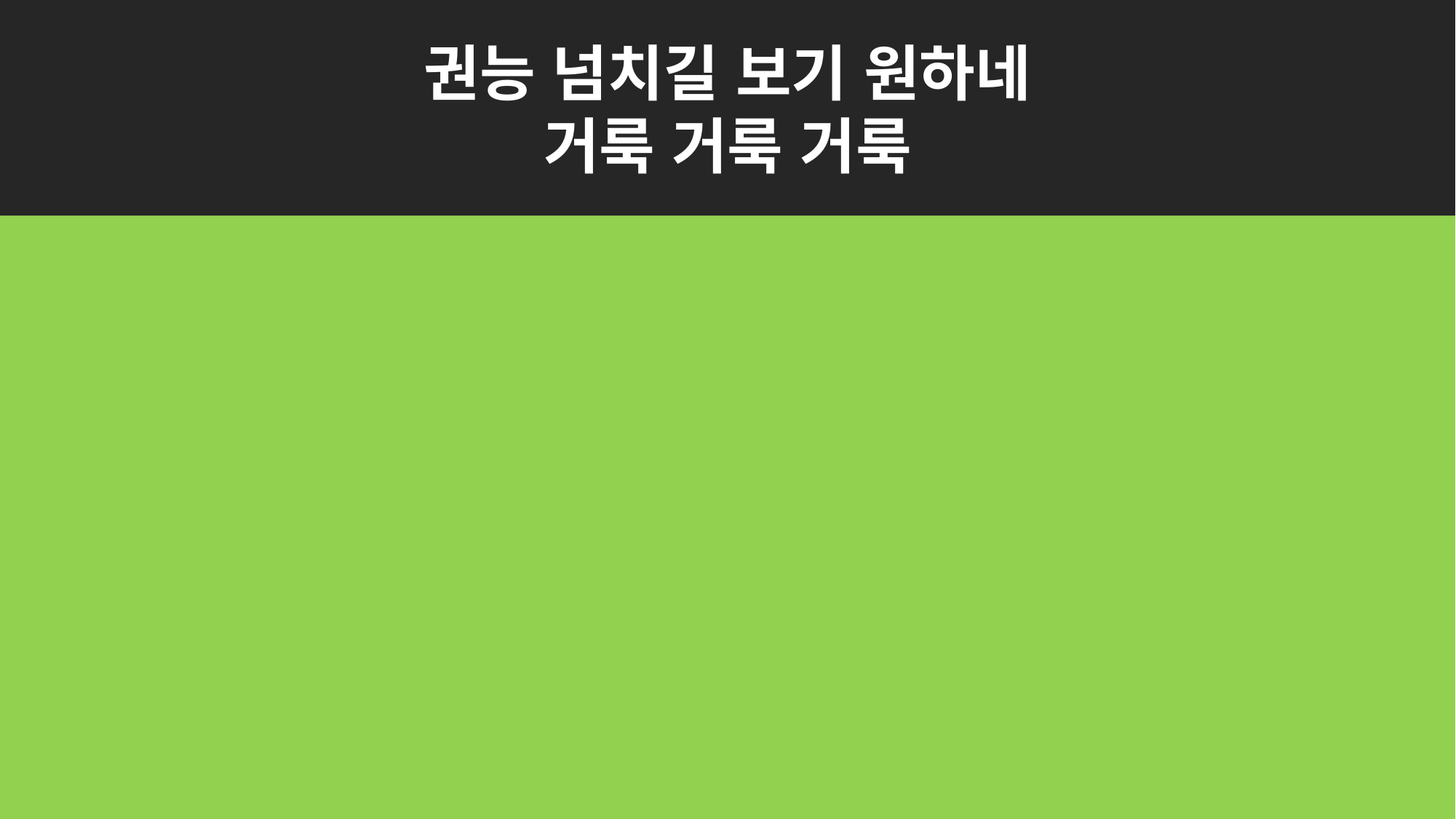

권능 넘치길 보기 원하네
거룩 거룩 거룩